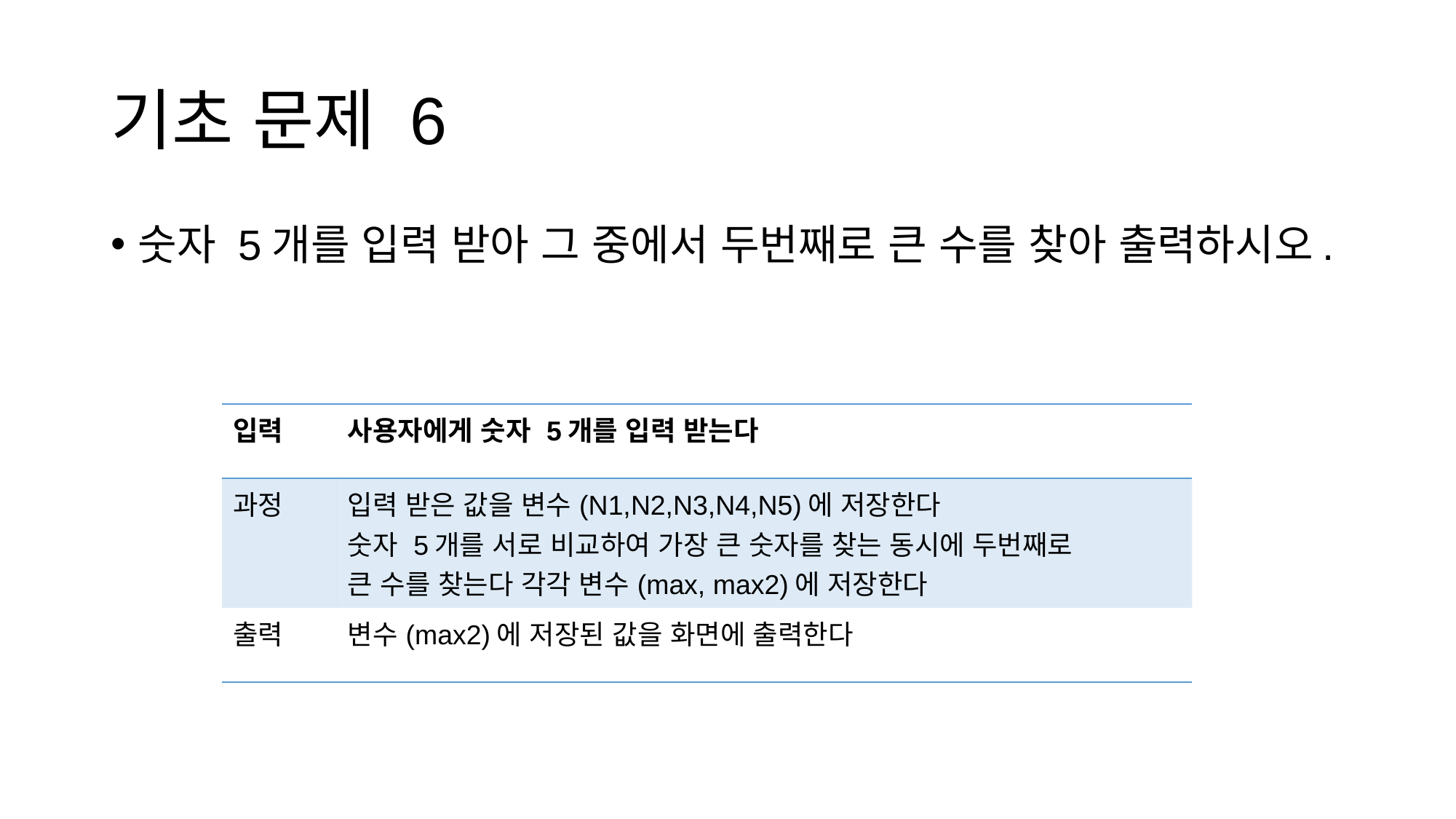

# 기초 문제 6
숫자 5개를 입력 받아 그 중에서 두번째로 큰 수를 찾아 출력하시오.
| 입력 | 사용자에게 숫자 5개를 입력 받는다 |
| --- | --- |
| 과정 | 입력 받은 값을 변수(N1,N2,N3,N4,N5)에 저장한다 숫자 5개를 서로 비교하여 가장 큰 숫자를 찾는 동시에 두번째로 큰 수를 찾는다 각각 변수(max, max2)에 저장한다 |
| 출력 | 변수(max2)에 저장된 값을 화면에 출력한다 |